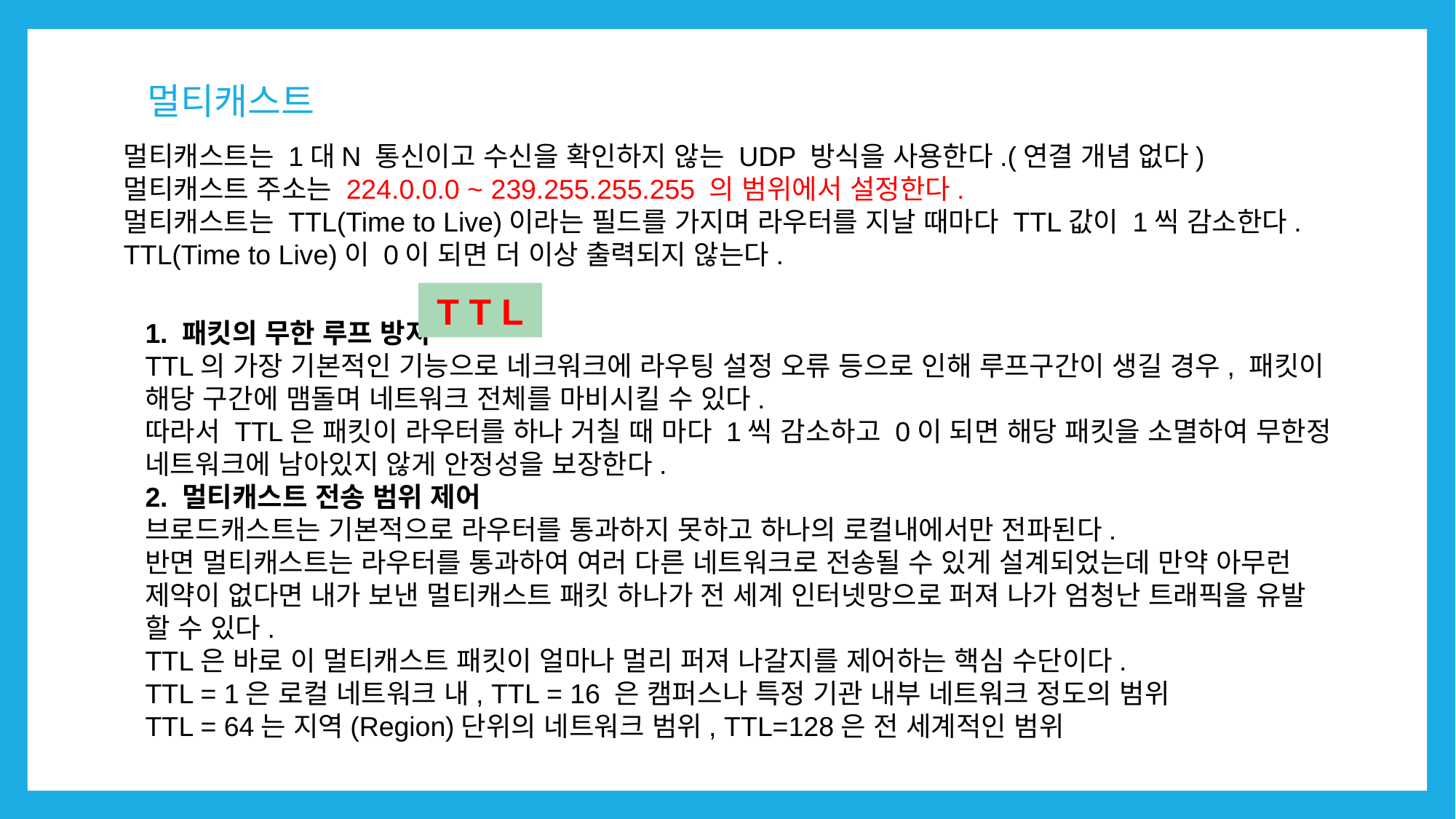

# 멀티캐스트
멀티캐스트는 1대N 통신이고 수신을 확인하지 않는 UDP 방식을 사용한다.(연결 개념 없다)
멀티캐스트 주소는 224.0.0.0 ~ 239.255.255.255 의 범위에서 설정한다.
멀티캐스트는 TTL(Time to Live)이라는 필드를 가지며 라우터를 지날 때마다 TTL값이 1씩 감소한다.
TTL(Time to Live)이 0이 되면 더 이상 출력되지 않는다.
 T T L
1. 패킷의 무한 루프 방지
TTL의 가장 기본적인 기능으로 네크워크에 라우팅 설정 오류 등으로 인해 루프구간이 생길 경우, 패킷이
해당 구간에 맴돌며 네트워크 전체를 마비시킬 수 있다.
따라서 TTL은 패킷이 라우터를 하나 거칠 때 마다 1씩 감소하고 0이 되면 해당 패킷을 소멸하여 무한정
네트워크에 남아있지 않게 안정성을 보장한다.
2. 멀티캐스트 전송 범위 제어
브로드캐스트는 기본적으로 라우터를 통과하지 못하고 하나의 로컬내에서만 전파된다.
반면 멀티캐스트는 라우터를 통과하여 여러 다른 네트워크로 전송될 수 있게 설계되었는데 만약 아무런
제약이 없다면 내가 보낸 멀티캐스트 패킷 하나가 전 세계 인터넷망으로 퍼져 나가 엄청난 트래픽을 유발
할 수 있다.
TTL은 바로 이 멀티캐스트 패킷이 얼마나 멀리 퍼져 나갈지를 제어하는 핵심 수단이다.
TTL = 1은 로컬 네트워크 내, TTL = 16 은 캠퍼스나 특정 기관 내부 네트워크 정도의 범위
TTL = 64는 지역(Region)단위의 네트워크 범위, TTL=128은 전 세계적인 범위